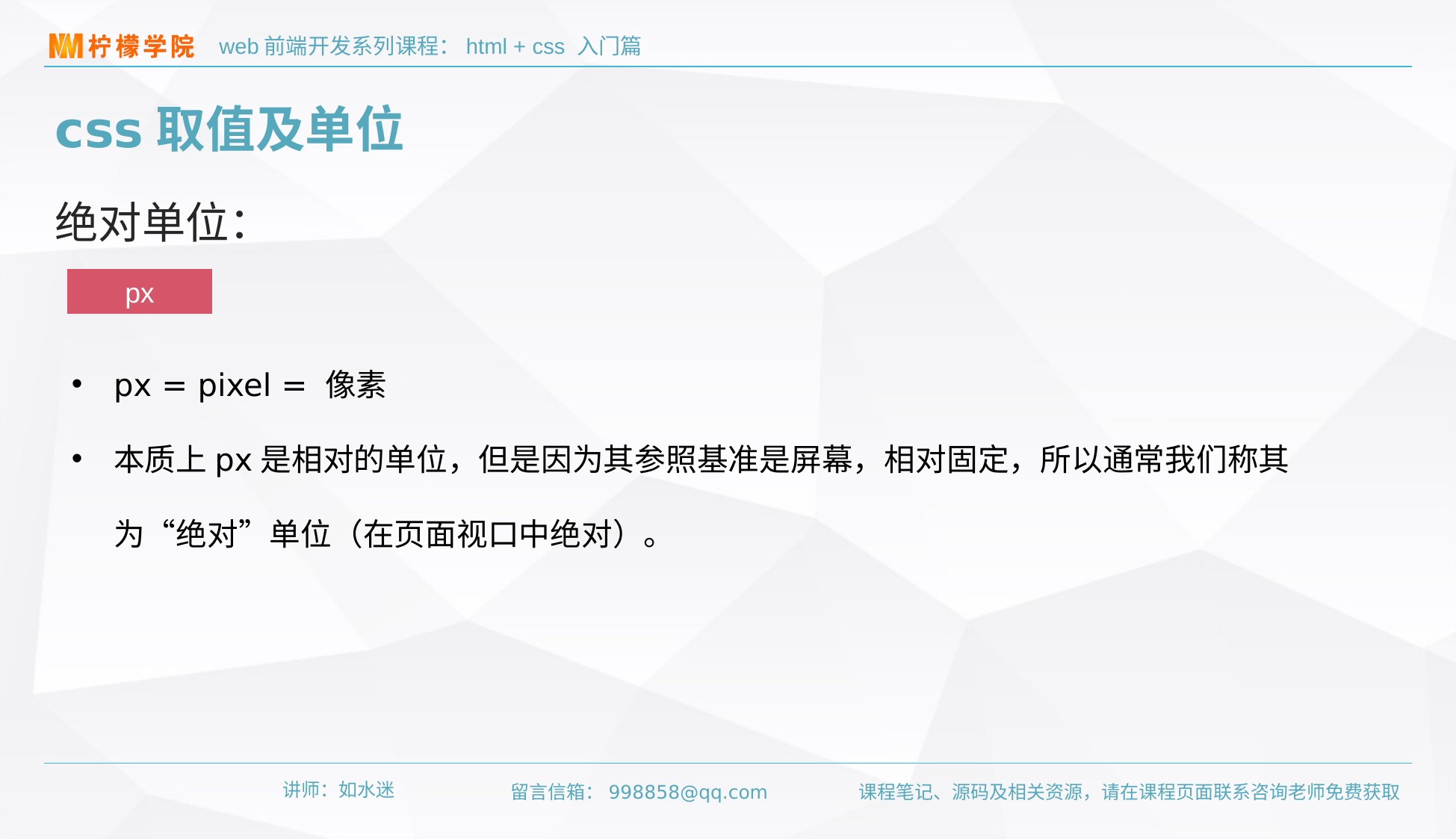

css取值及单位
绝对单位：
px
px = pixel = 像素
本质上px是相对的单位，但是因为其参照基准是屏幕，相对固定，所以通常我们称其为“绝对”单位（在页面视口中绝对）。